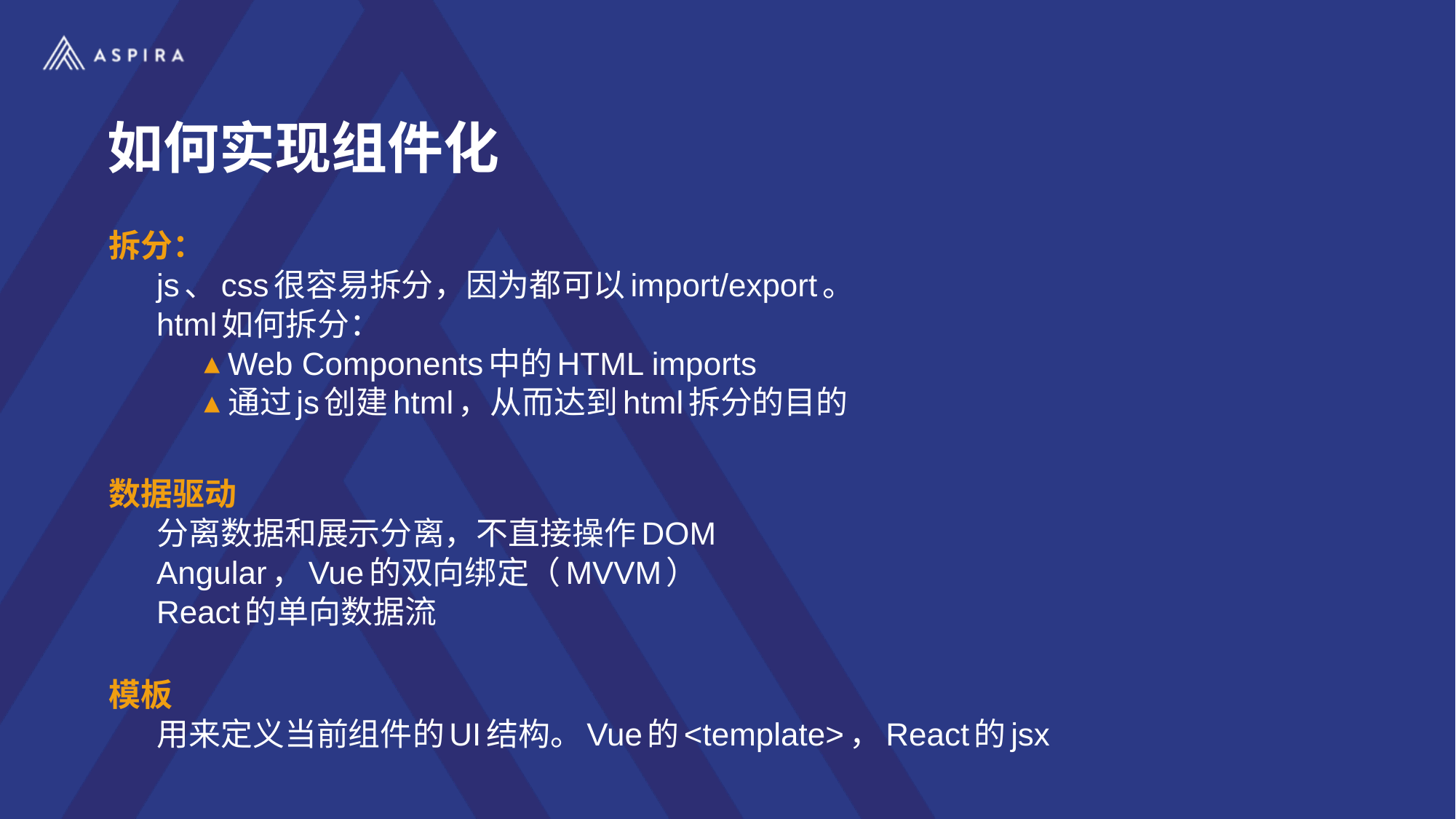

如何实现组件化
拆分：
js、css很容易拆分，因为都可以import/export。
html如何拆分：
Web Components中的HTML imports
通过js创建html，从而达到html拆分的目的

数据驱动
分离数据和展示分离，不直接操作DOM
Angular，Vue的双向绑定（MVVM）
React的单向数据流

模板
用来定义当前组件的UI结构。Vue的<template>，React的jsx